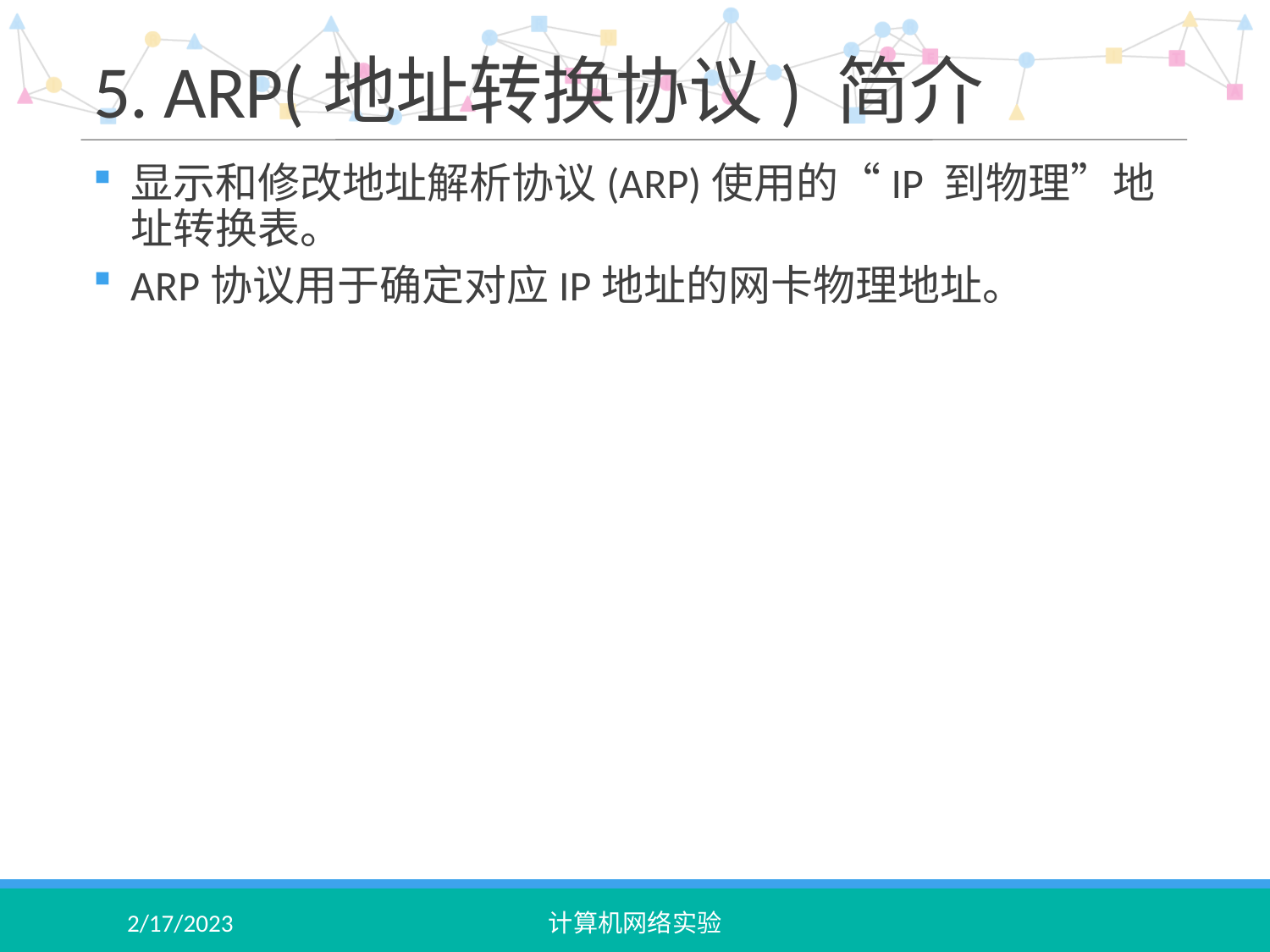

# 5. ARP(地址转换协议) 简介
显示和修改地址解析协议(ARP)使用的“IP 到物理”地址转换表。
ARP协议用于确定对应IP地址的网卡物理地址。

2/17/2023
计算机网络实验
28